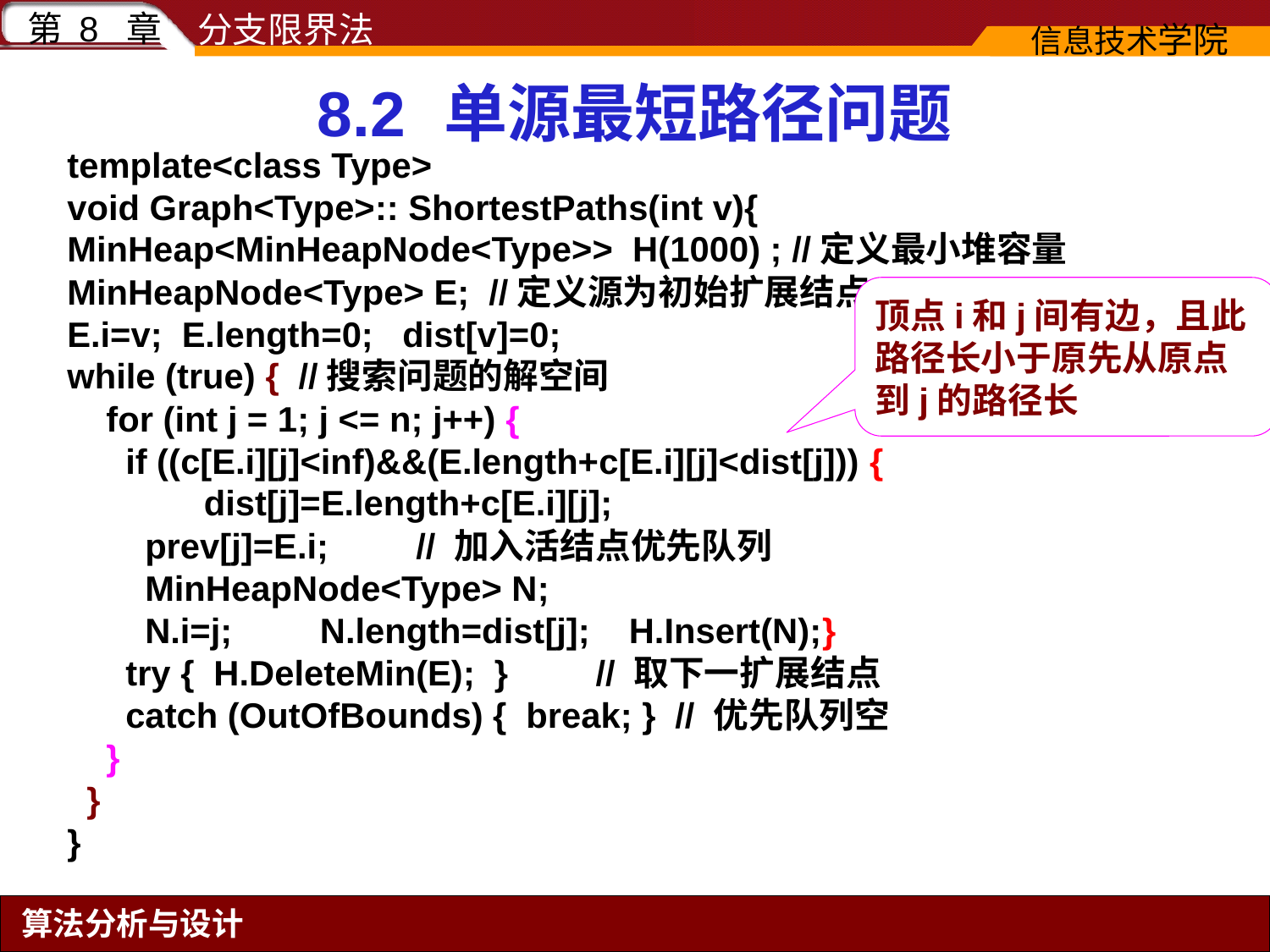

# 8.2	单源最短路径问题
 template<class Type>
 void Graph<Type>:: ShortestPaths(int v){
 MinHeap<MinHeapNode<Type>>  H(1000) ; //定义最小堆容量
 MinHeapNode<Type> E;  //定义源为初始扩展结点
 E.i=v;  E.length=0;   dist[v]=0;
 while (true) {  //搜索问题的解空间
     for (int j = 1; j <= n; j++) {
       if ((c[E.i][j]<inf)&&(E.length+c[E.i][j]<dist[j])) {
	  dist[j]=E.length+c[E.i][j];
         prev[j]=E.i;         // 加入活结点优先队列
         MinHeapNode<Type> N;
         N.i=j;         N.length=dist[j];    H.Insert(N);}
       try {  H.DeleteMin(E);  }         // 取下一扩展结点
       catch (OutOfBounds) {  break; }  // 优先队列空
     }
   }
 }
顶点i和j间有边，且此路径长小于原先从原点到j的路径长